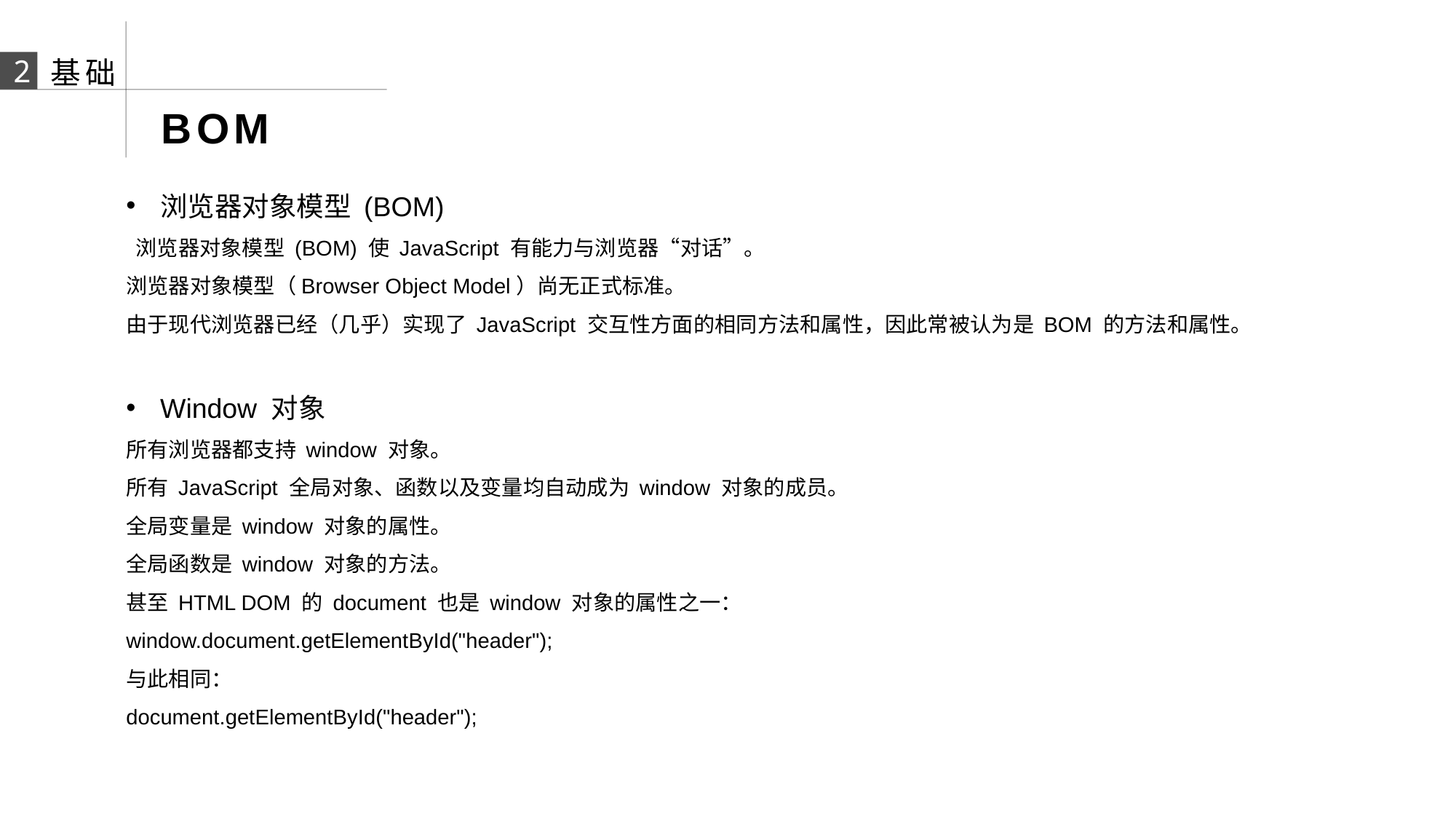

2
基础

BOM
浏览器对象模型 (BOM)
 浏览器对象模型 (BOM) 使 JavaScript 有能力与浏览器“对话”。
浏览器对象模型（Browser Object Model）尚无正式标准。
由于现代浏览器已经（几乎）实现了 JavaScript 交互性方面的相同方法和属性，因此常被认为是 BOM 的方法和属性。

Window 对象
所有浏览器都支持 window 对象。
所有 JavaScript 全局对象、函数以及变量均自动成为 window 对象的成员。
全局变量是 window 对象的属性。
全局函数是 window 对象的方法。
甚至 HTML DOM 的 document 也是 window 对象的属性之一：
window.document.getElementById("header");
与此相同：
document.getElementById("header");